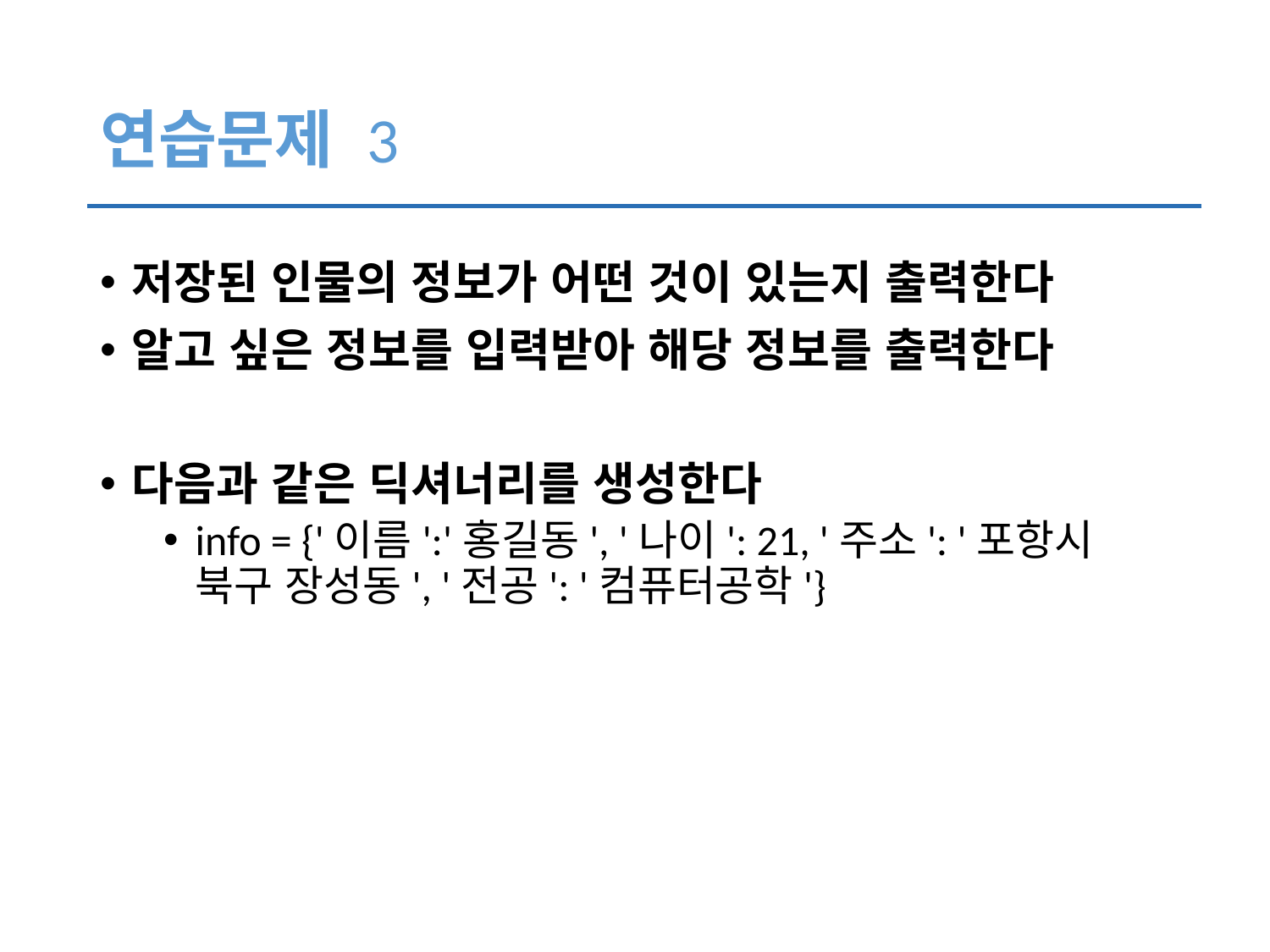

# 연습문제 3
저장된 인물의 정보가 어떤 것이 있는지 출력한다
알고 싶은 정보를 입력받아 해당 정보를 출력한다

다음과 같은 딕셔너리를 생성한다
info = {'이름':'홍길동', '나이': 21, '주소': '포항시 북구 장성동', '전공': '컴퓨터공학'}